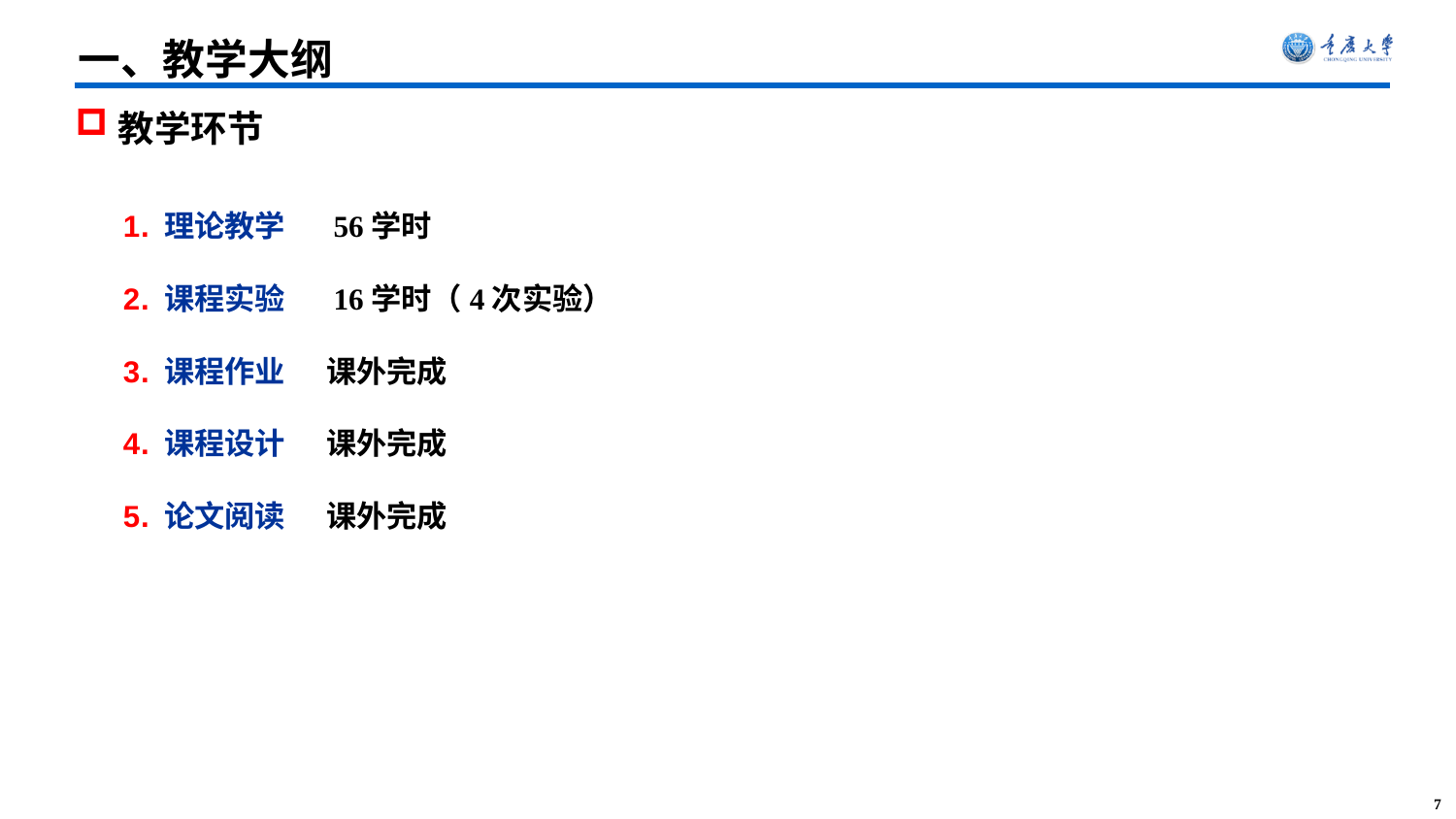

一、教学大纲
教学环节
理论教学      56学时
课程实验      16学时（4次实验）
课程作业      课外完成
课程设计      课外完成
论文阅读      课外完成